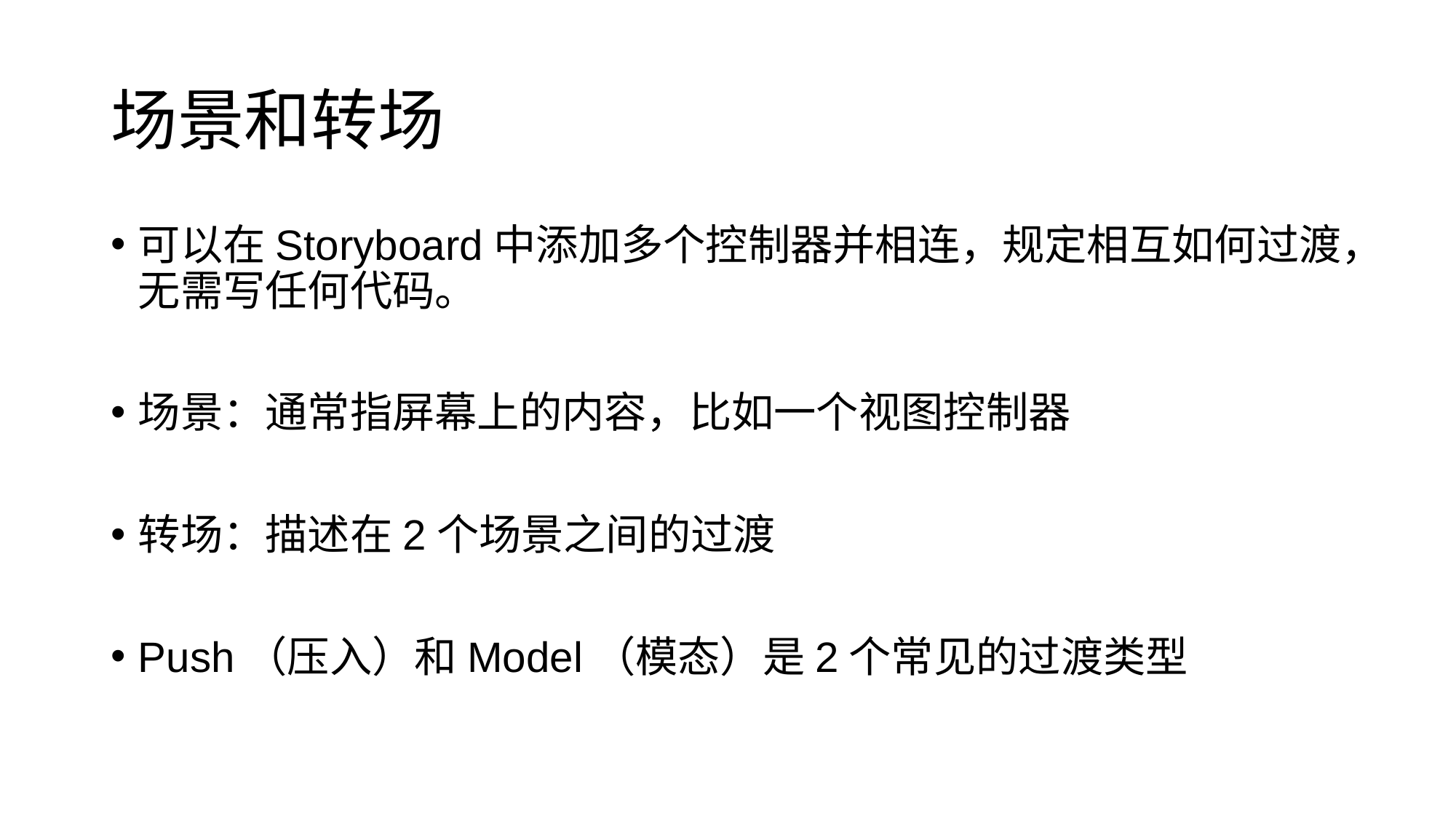

# 场景和转场
可以在Storyboard中添加多个控制器并相连，规定相互如何过渡，无需写任何代码。

场景：通常指屏幕上的内容，比如一个视图控制器

转场：描述在2个场景之间的过渡

Push（压入）和Model（模态）是2个常见的过渡类型